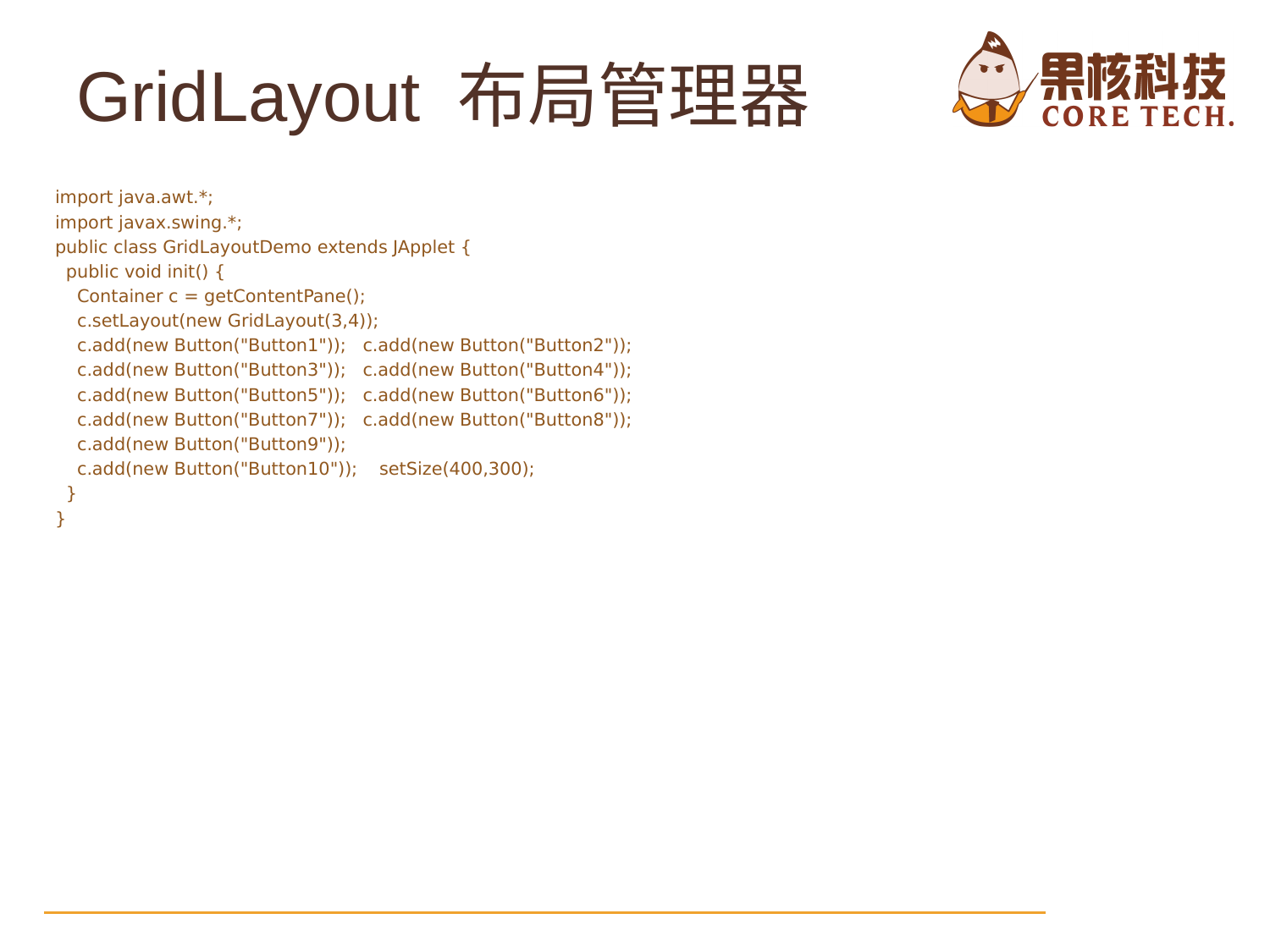

# GridLayout 布局管理器
import java.awt.*;
import javax.swing.*;
public class GridLayoutDemo extends JApplet {
  public void init() {
    Container c = getContentPane();
    c.setLayout(new GridLayout(3,4));
    c.add(new Button("Button1"));   c.add(new Button("Button2"));
    c.add(new Button("Button3"));   c.add(new Button("Button4"));
    c.add(new Button("Button5"));   c.add(new Button("Button6"));
    c.add(new Button("Button7"));   c.add(new Button("Button8"));
    c.add(new Button("Button9"));
    c.add(new Button("Button10"));    setSize(400,300);
  }
}